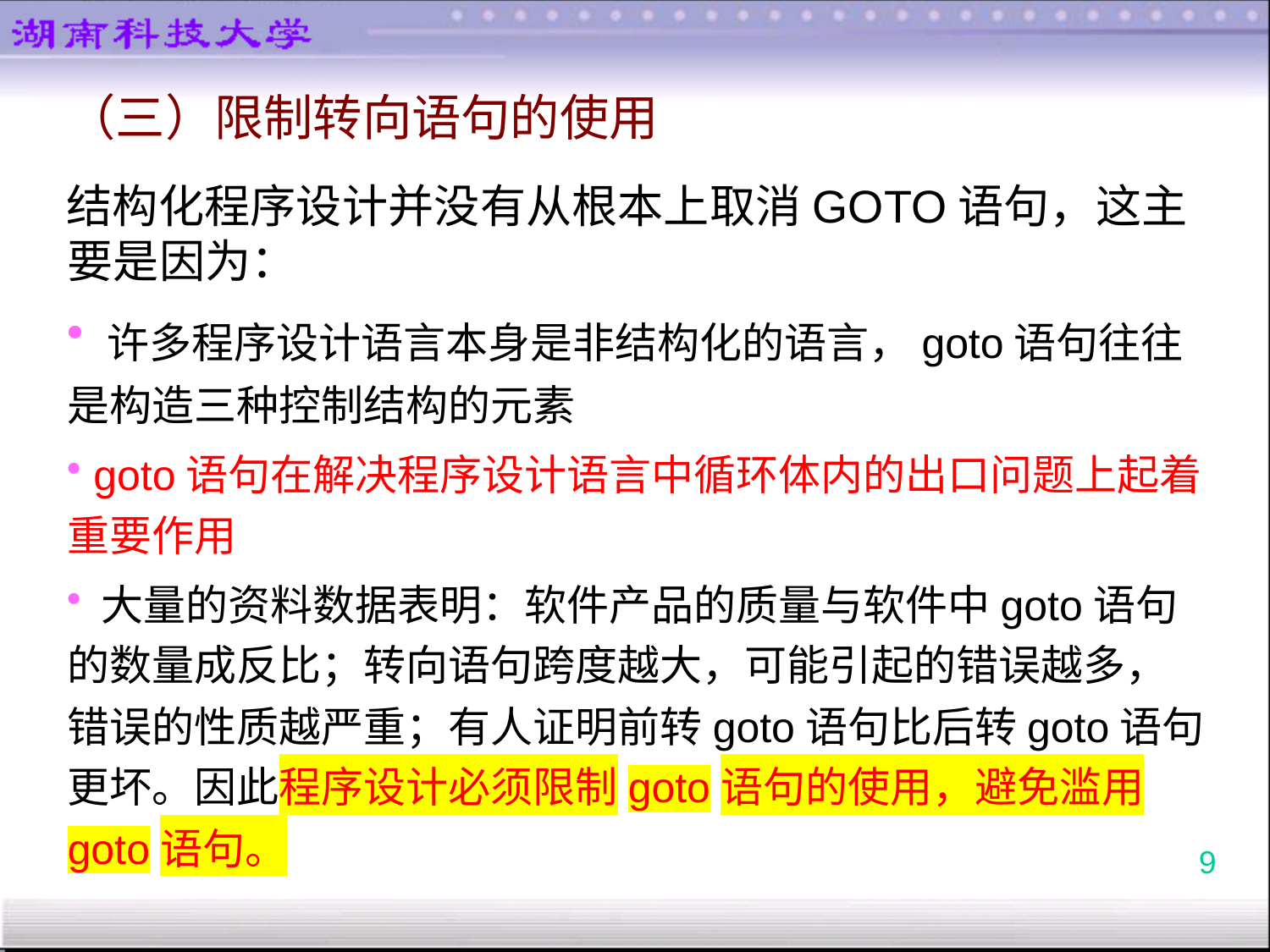

（三）限制转向语句的使用
结构化程序设计并没有从根本上取消GOTO语句，这主要是因为：
 许多程序设计语言本身是非结构化的语言，goto语句往往是构造三种控制结构的元素
 goto语句在解决程序设计语言中循环体内的出口问题上起着重要作用
 大量的资料数据表明：软件产品的质量与软件中goto语句的数量成反比；转向语句跨度越大，可能引起的错误越多，错误的性质越严重；有人证明前转goto语句比后转goto语句更坏。因此程序设计必须限制goto语句的使用，避免滥用goto语句。
9